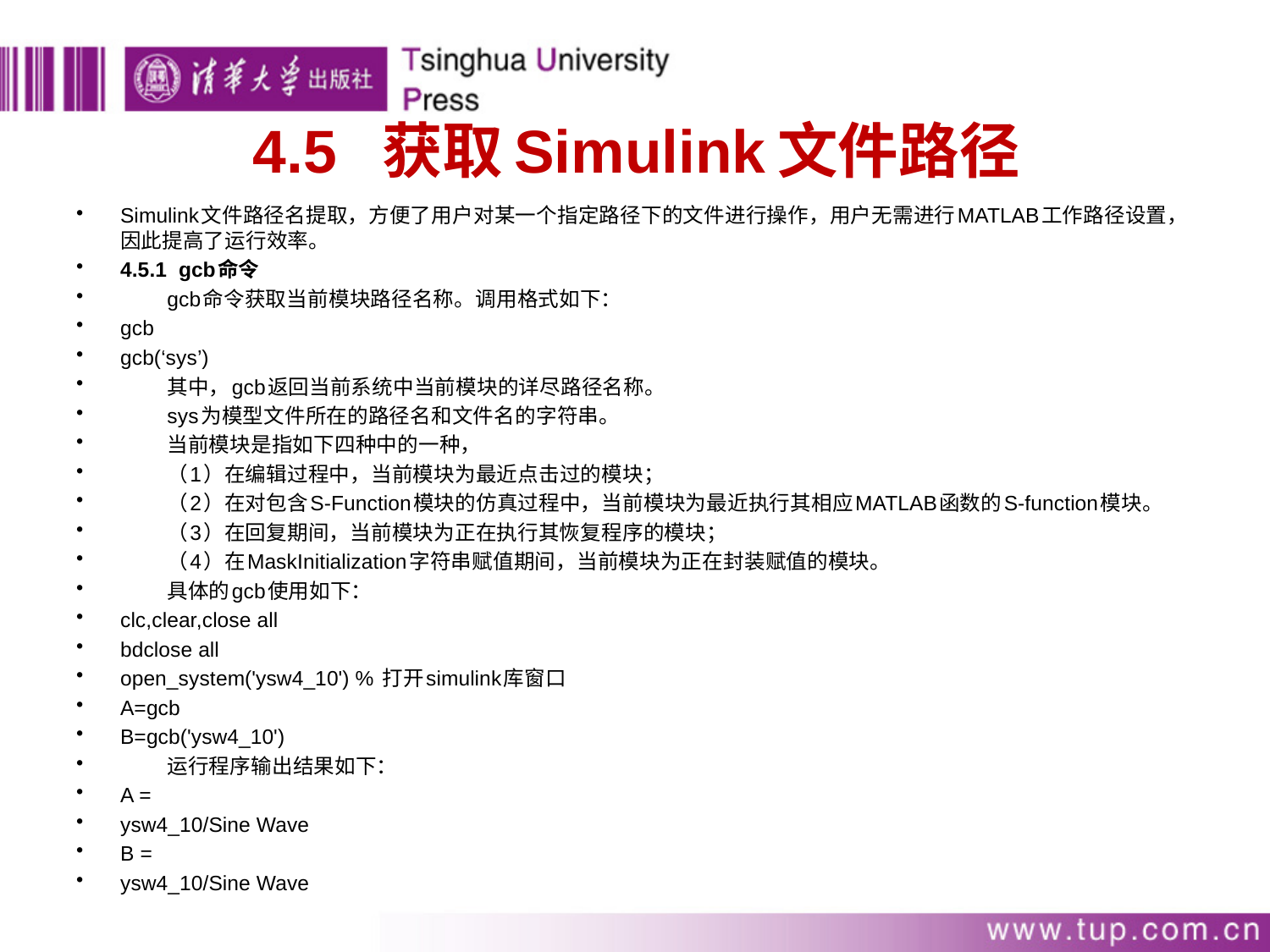

# 4.5  获取Simulink文件路径
Simulink文件路径名提取，方便了用户对某一个指定路径下的文件进行操作，用户无需进行MATLAB工作路径设置，因此提高了运行效率。
4.5.1  gcb命令
	gcb命令获取当前模块路径名称。调用格式如下：
gcb
gcb(‘sys’)
	其中，gcb返回当前系统中当前模块的详尽路径名称。
	sys为模型文件所在的路径名和文件名的字符串。
	当前模块是指如下四种中的一种，
	（1）在编辑过程中，当前模块为最近点击过的模块；
	（2）在对包含S-Function模块的仿真过程中，当前模块为最近执行其相应MATLAB函数的S-function模块。
	（3）在回复期间，当前模块为正在执行其恢复程序的模块；
	（4）在MaskInitialization字符串赋值期间，当前模块为正在封装赋值的模块。
	具体的gcb使用如下：
clc,clear,close all
bdclose all
open_system('ysw4_10') % 打开simulink库窗口
A=gcb
B=gcb('ysw4_10')
	运行程序输出结果如下：
A =
ysw4_10/Sine Wave
B =
ysw4_10/Sine Wave